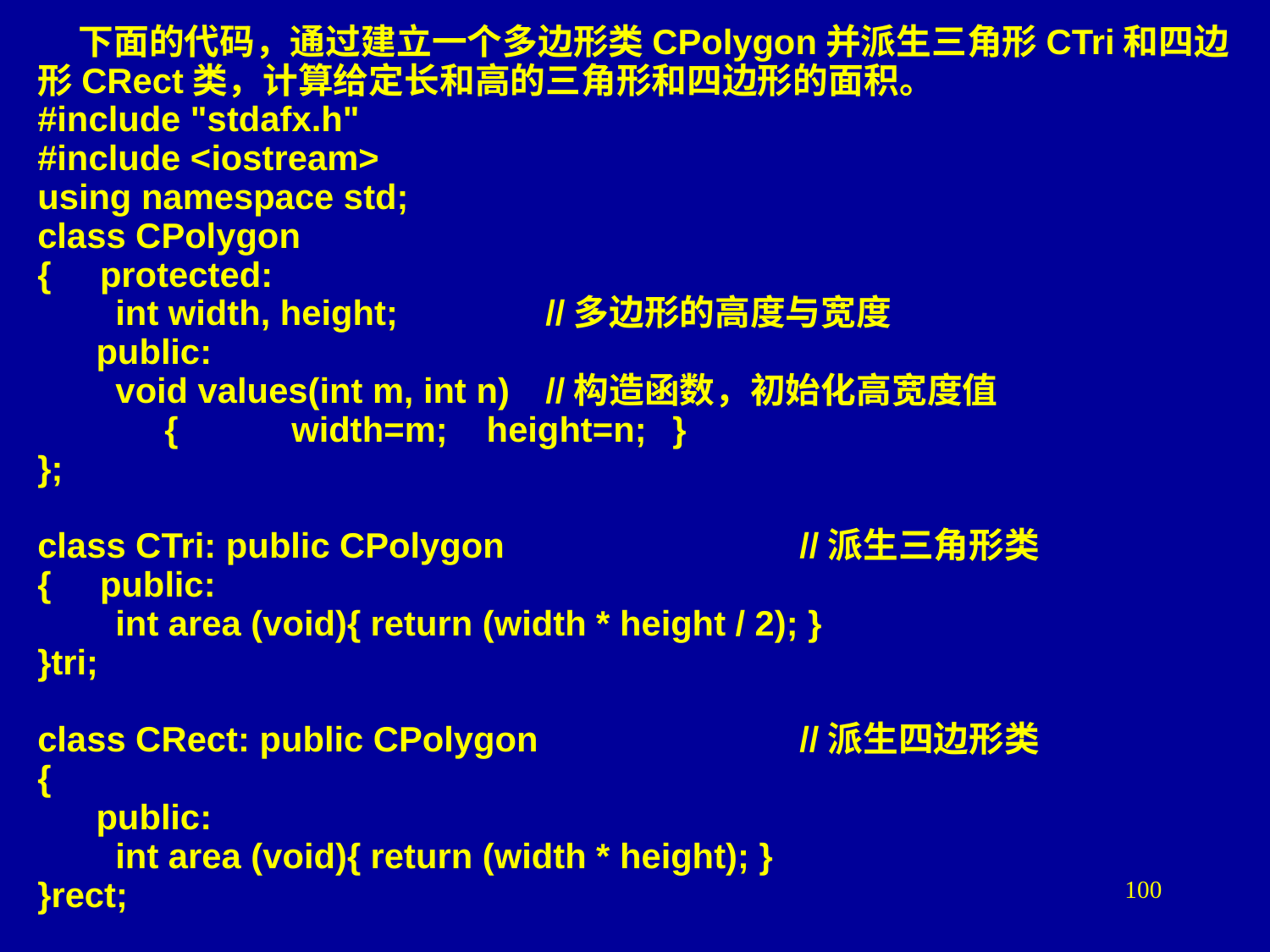

下面的代码，通过建立一个多边形类CPolygon并派生三角形CTri和四边形CRect类，计算给定长和高的三角形和四边形的面积。
#include "stdafx.h"
#include <iostream>
using namespace std;
class CPolygon
{     protected:
        int width, height;		//多边形的高度与宽度
      public:
        void values(int m, int n)	//构造函数，初始化高宽度值
	{ 	width=m;    height=n;	}
};

class CTri: public CPolygon			//派生三角形类
{     public:
        int area (void){ return (width * height / 2); }
}tri;

class CRect: public CPolygon			//派生四边形类
{
      public:
        int area (void){ return (width * height); }
}rect;
100